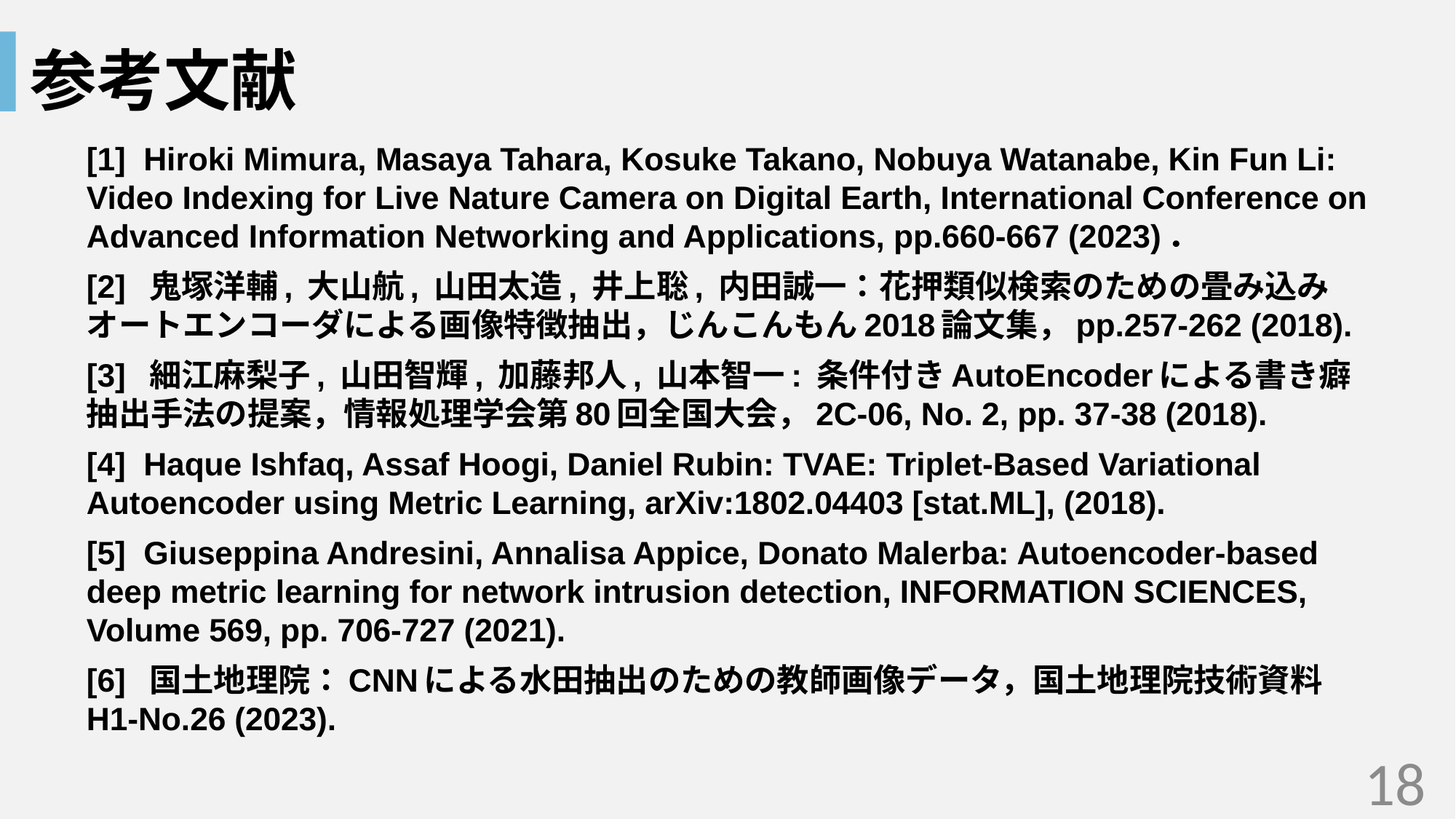

# 参考文献
[1]  Hiroki Mimura, Masaya Tahara, Kosuke Takano, Nobuya Watanabe, Kin Fun Li: Video Indexing for Live Nature Camera on Digital Earth, International Conference on Advanced Information Networking and Applications, pp.660-667 (2023)．
[2]  鬼塚洋輔, 大山航, 山田太造, 井上聡, 内田誠一：花押類似検索のための畳み込みオートエンコーダによる画像特徴抽出，じんこんもん2018論文集，pp.257-262 (2018).
[3]  細江麻梨子, 山田智輝, 加藤邦人, 山本智一: 条件付きAutoEncoderによる書き癖抽出手法の提案，情報処理学会第80回全国大会，2C-06, No. 2, pp. 37-38 (2018).
[4]  Haque Ishfaq, Assaf Hoogi, Daniel Rubin: TVAE: Triplet-Based Variational Autoencoder using Metric Learning, arXiv:1802.04403 [stat.ML], (2018).
[5]  Giuseppina Andresini, Annalisa Appice, Donato Malerba: Autoencoder-based deep metric learning for network intrusion detection, INFORMATION SCIENCES, Volume 569, pp. 706-727 (2021).
[6]  国土地理院：CNNによる水田抽出のための教師画像データ，国土地理院技術資料 H1-No.26 (2023).
18